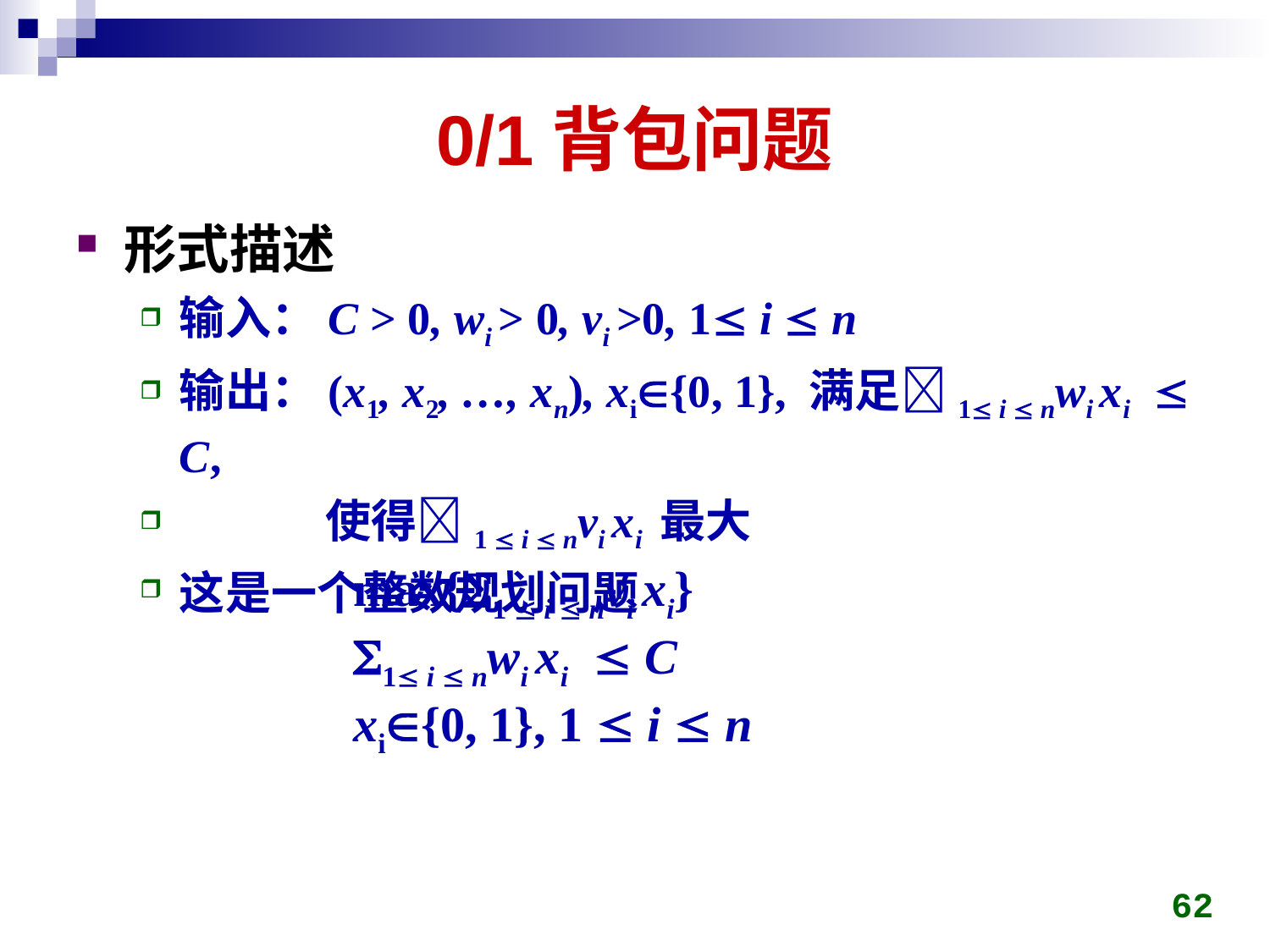

# 0/1背包问题
形式描述
输入：C > 0, wi > 0, vi >0, 1≤ i ≤ n
输出：(x1, x2, …, xn), xi∈{0, 1}, 满足Σ1≤ i ≤ nwi xi  ≤ C,
             使得Σ1 ≤ i ≤ nvi xi 最大
这是一个整数规划问题

max{Σ1 ≤ i ≤ nvi xi}
Σ1≤ i ≤ nwi xi  ≤ C
xi∈{0, 1}, 1 ≤ i ≤ n
62